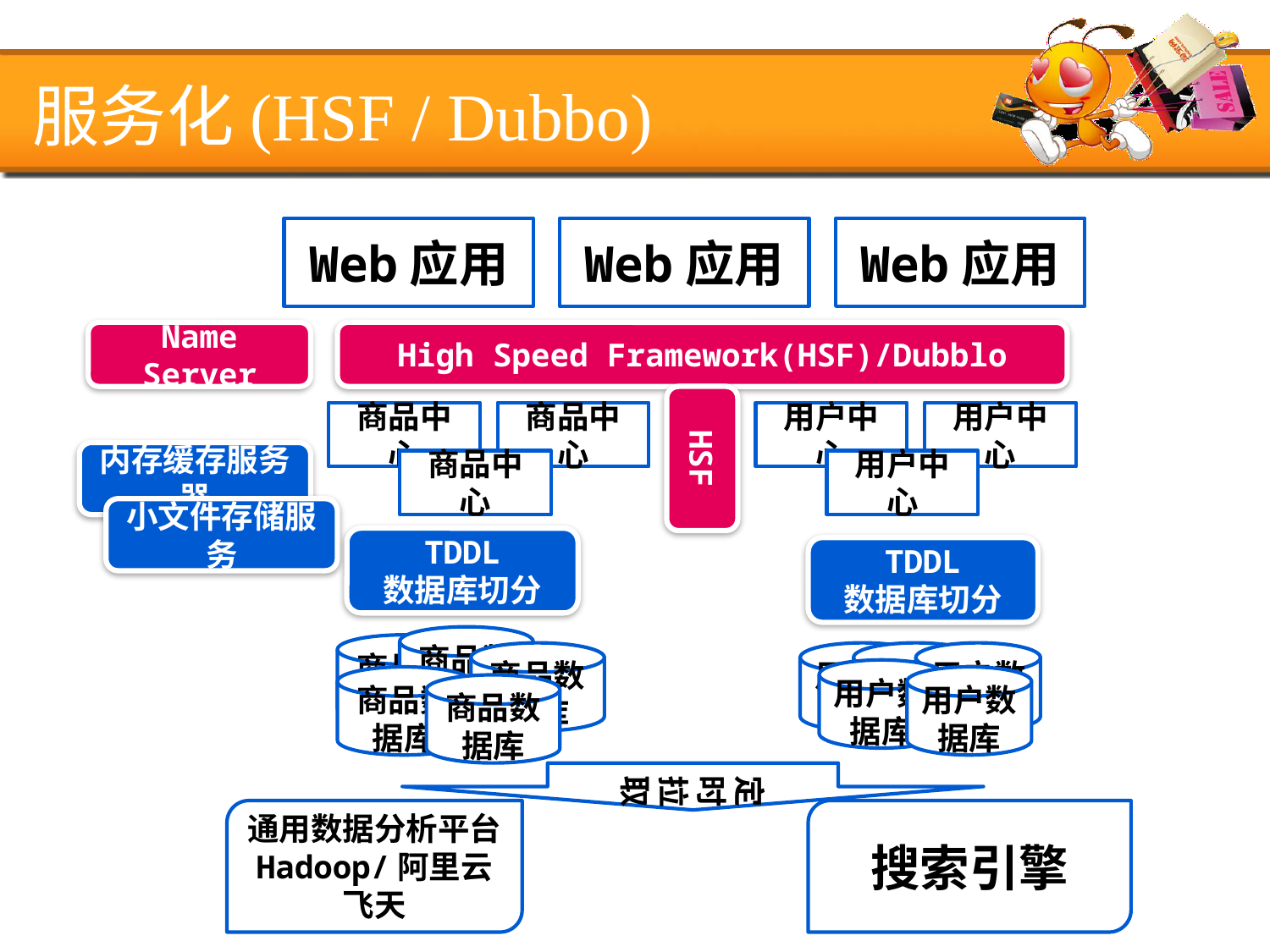

# 服务化(HSF / Dubbo)
Web应用
Web应用
Web应用
Name
Server
High Speed Framework(HSF)/Dubblo
HSF
商品中心
商品中心
用户中心
用户中心
内存缓存服务器
商品中心
用户中心
定时拉取
小文件存储服务
TDDL
数据库切分
TDDL
数据库切分
商品数据库
商品数据库
商品数据库
用户数据库
用户数据库
用户数据库
用户数据库
商品数据库
用户数据库
商品数据库
通用数据分析平台
Hadoop/阿里云飞天
搜索引擎